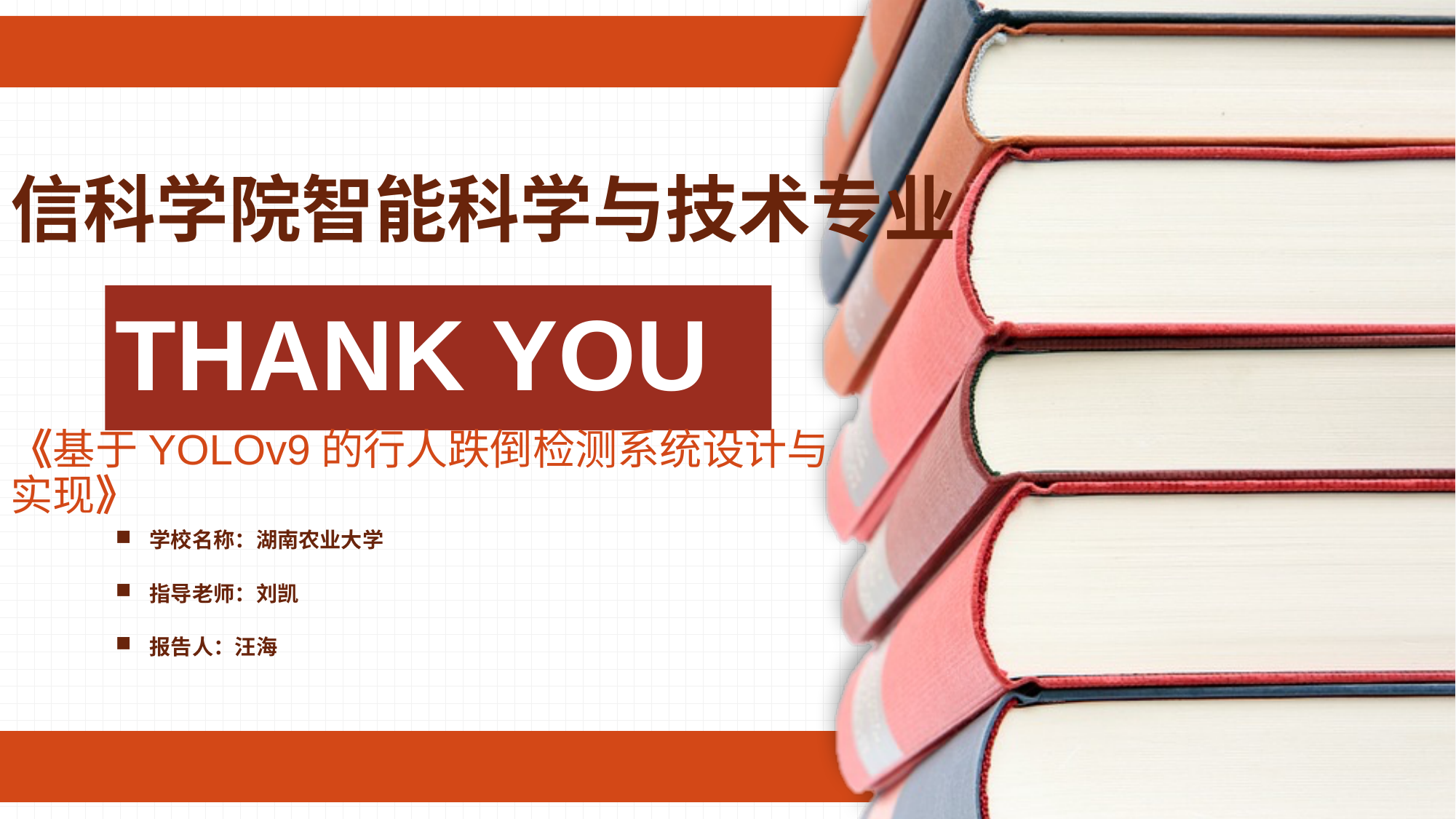

信科学院智能科学与技术专业
THANK YOU
《基于YOLOv9的行人跌倒检测系统设计与实现》
学校名称：湖南农业大学
指导老师：刘凯
报告人：汪海